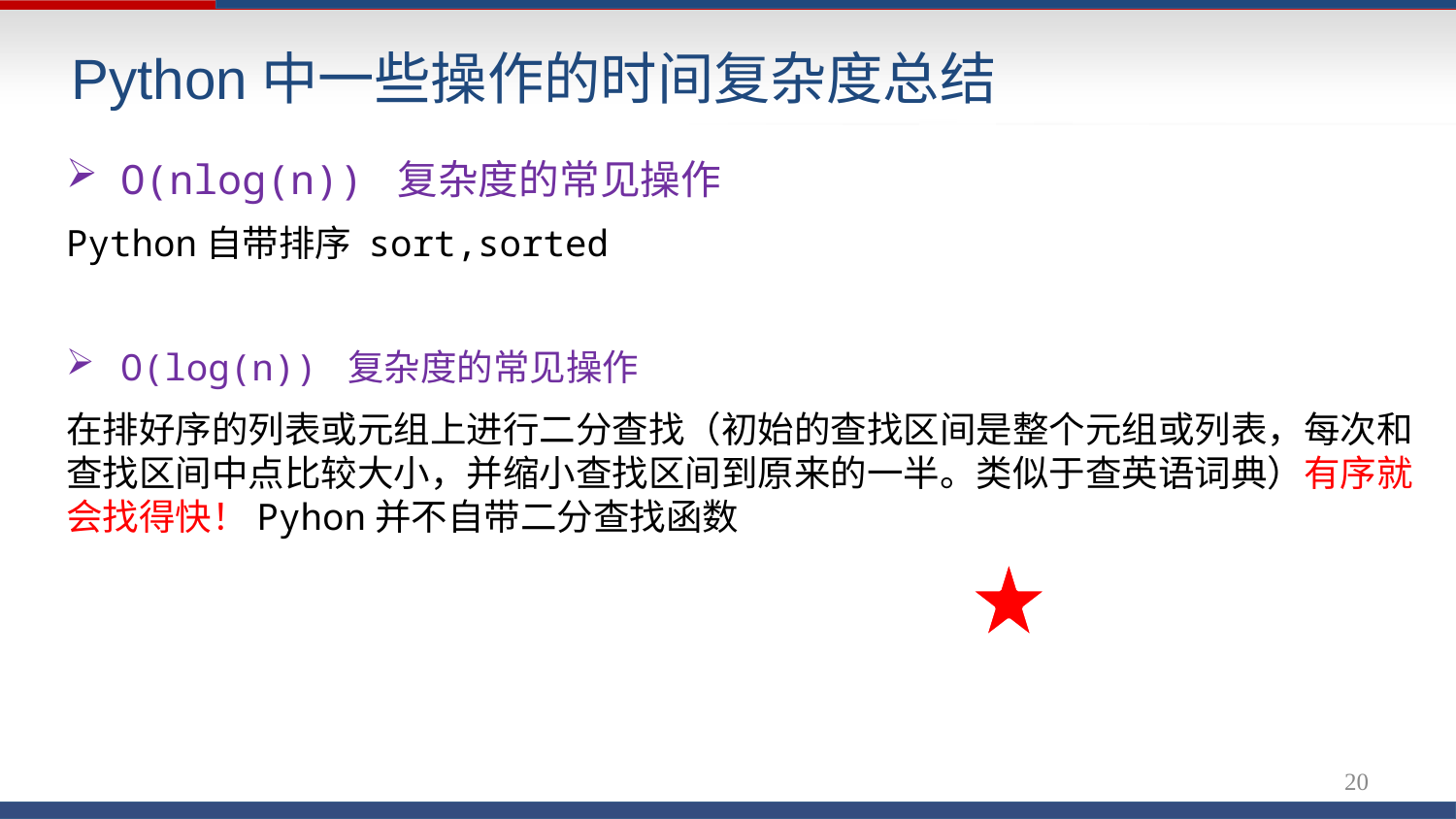

# Python中一些操作的时间复杂度总结
O(nlog(n)) 复杂度的常见操作
Python自带排序 sort,sorted

O(log(n)) 复杂度的常见操作
在排好序的列表或元组上进行二分查找（初始的查找区间是整个元组或列表，每次和查找区间中点比较大小，并缩小查找区间到原来的一半。类似于查英语词典）有序就会找得快！Pyhon并不自带二分查找函数

20